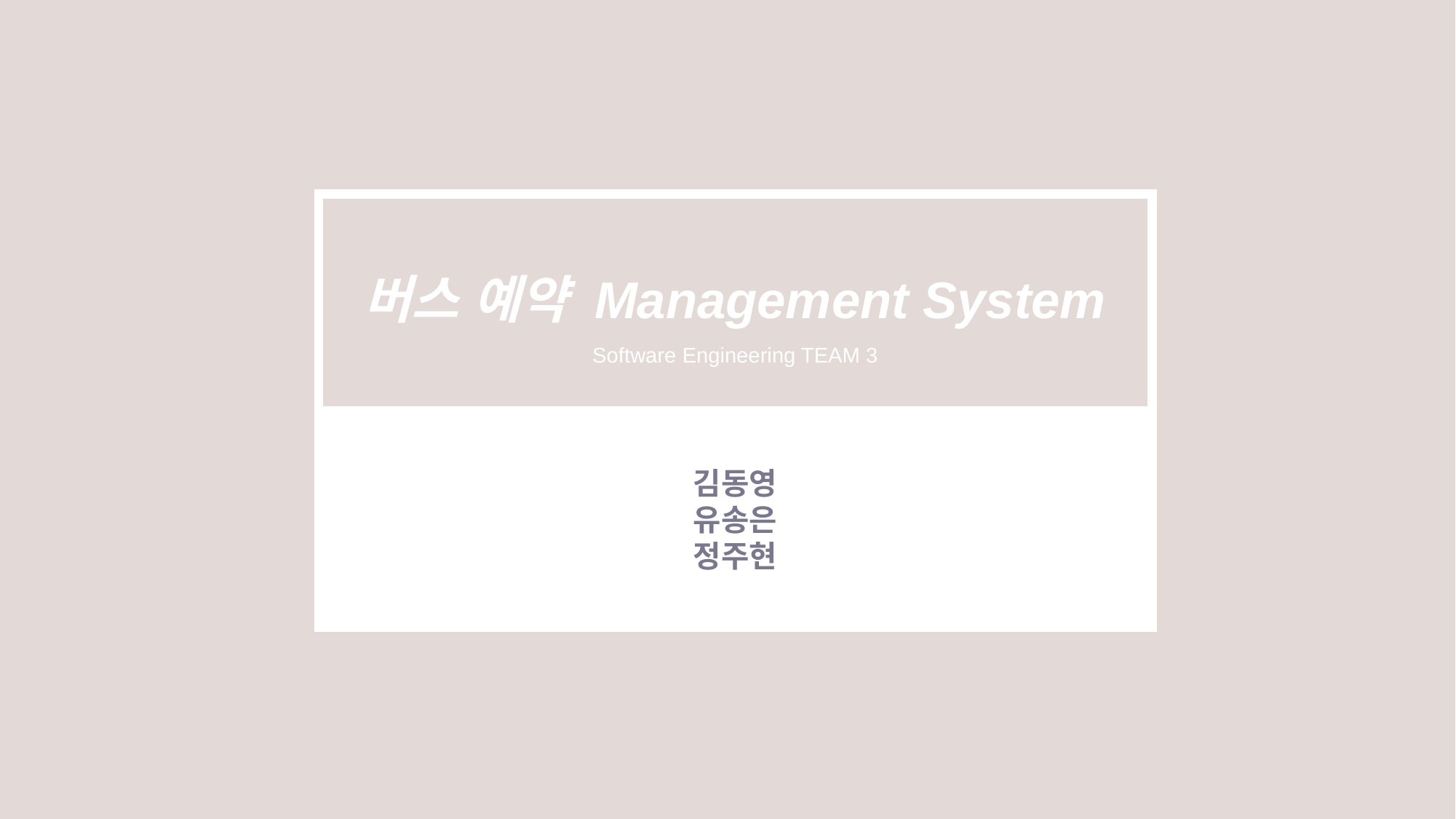

버스 예약 Management System
Software Engineering TEAM 3
김동영
유송은
정주현